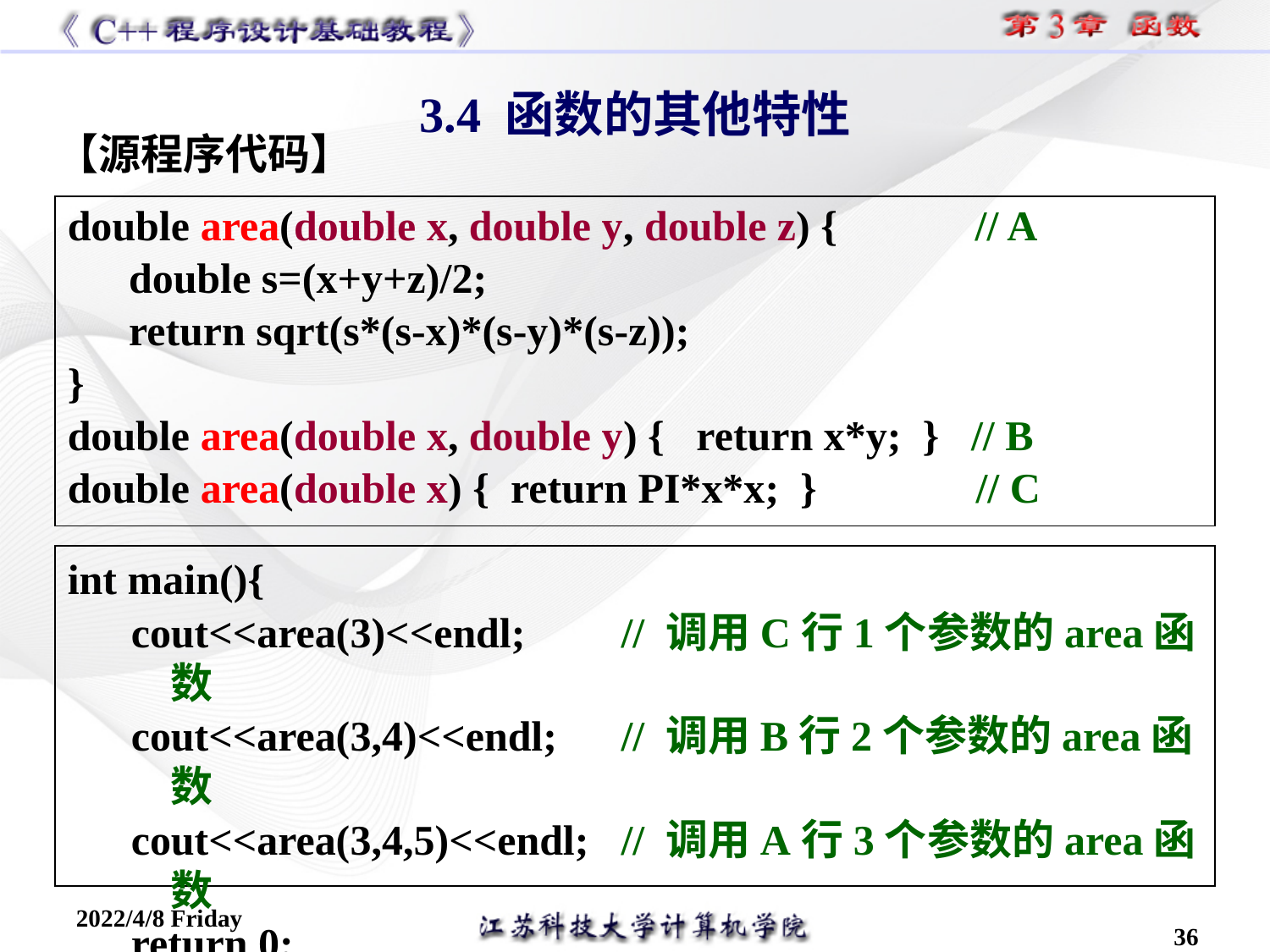

3.4 函数的其他特性
【源程序代码】
double area(double x, double y, double z) {             // A
double s=(x+y+z)/2;
return sqrt(s*(s-x)*(s-y)*(s-z));
}
double area(double x, double y) {   return x*y;  }   // B
double area(double x) {  return PI*x*x;  }               // C

int main(){
cout<<area(3)<<endl;         // 调用C行1个参数的area函数
cout<<area(3,4)<<endl;      // 调用B行2个参数的area函数
cout<<area(3,4,5)<<endl;   // 调用A行3个参数的area函数
return 0;
}